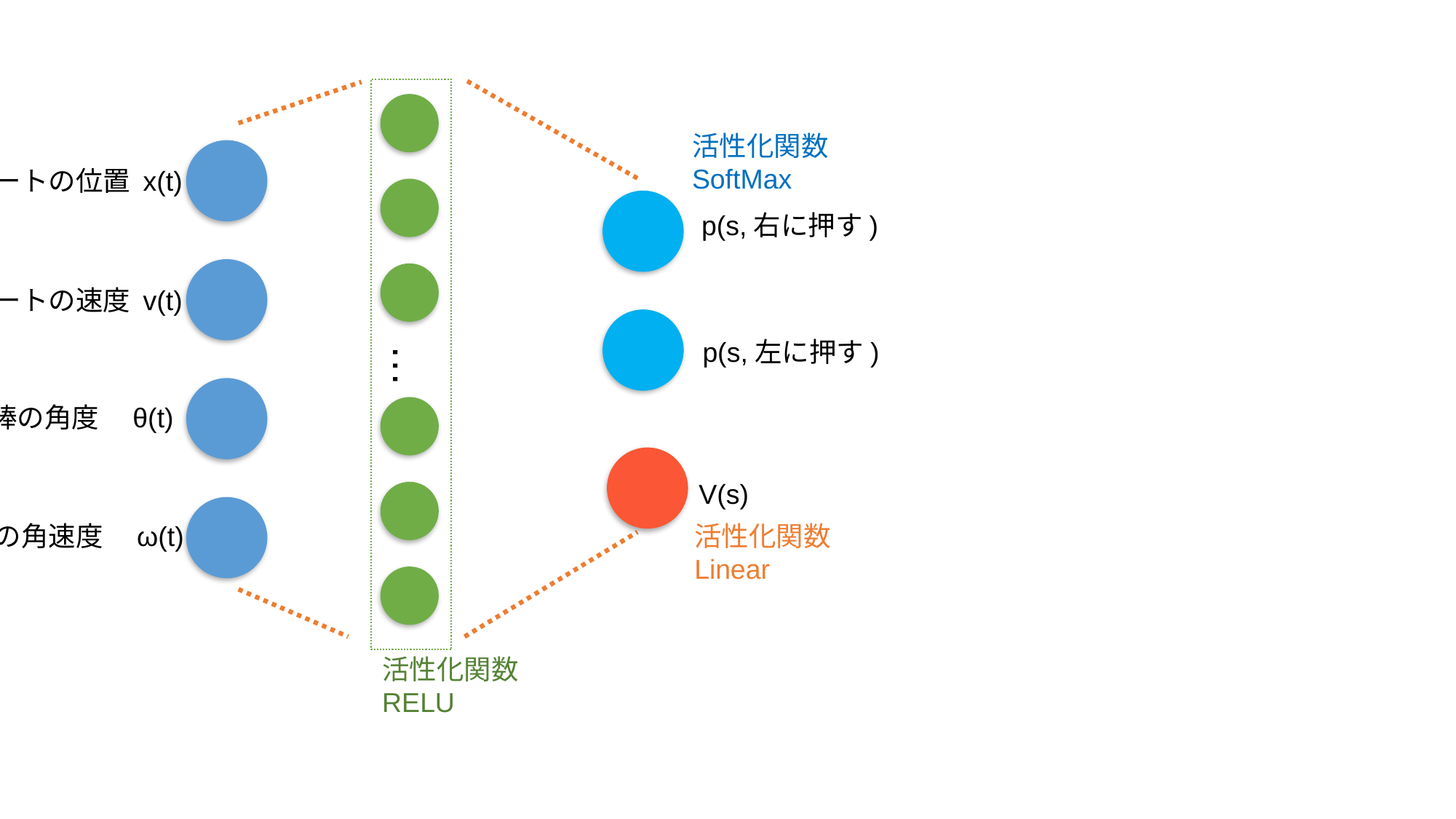

活性化関数SoftMax

カートの位置 x(t)

p(s,右に押す)

カートの速度 v(t)

…
p(s,左に押す)

棒の角度　θ(t)

V(s)

棒の角速度　ω(t)
活性化関数
Linear

活性化関数
RELU